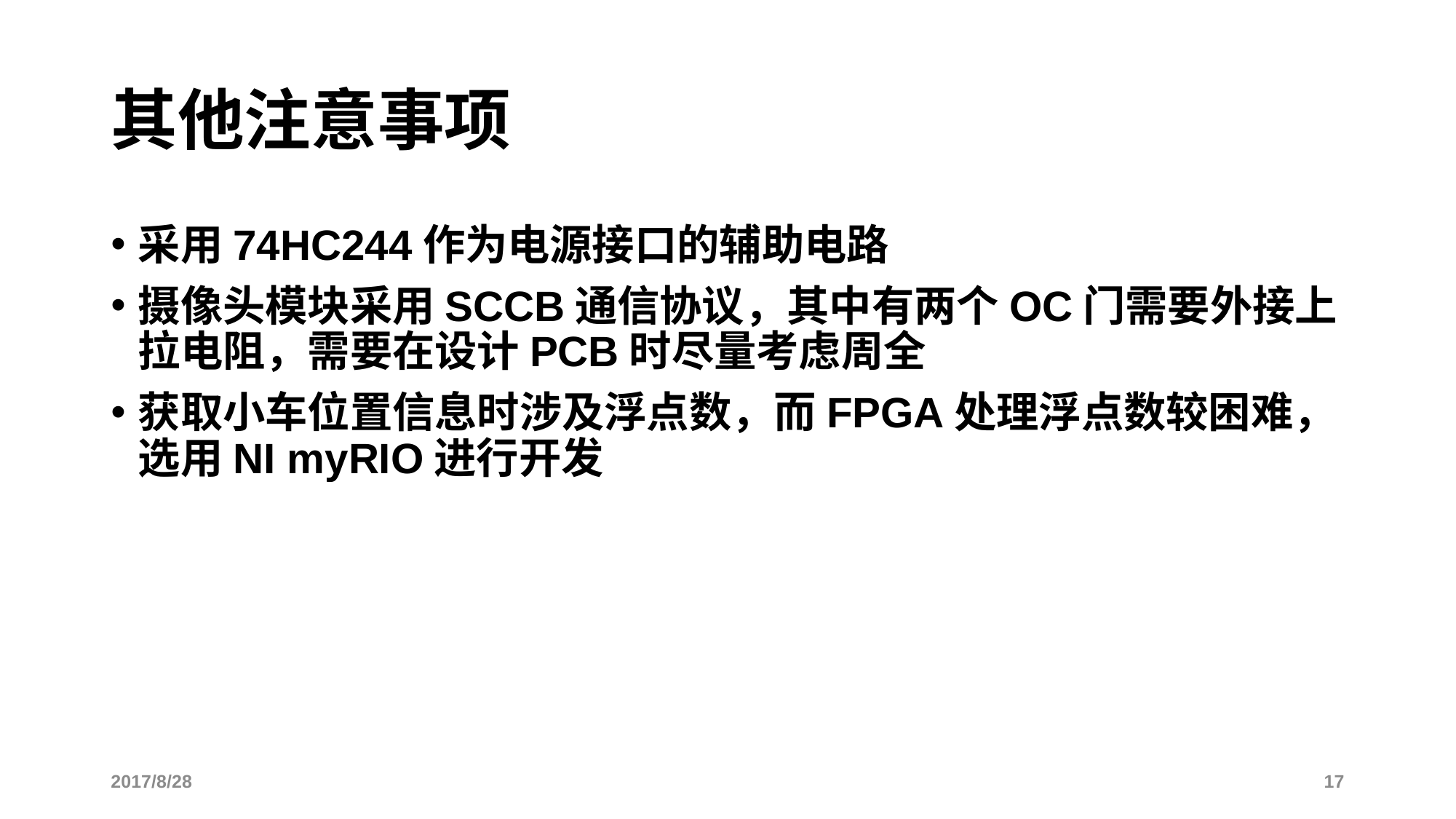

# 其他注意事项
采用74HC244作为电源接口的辅助电路
摄像头模块采用SCCB通信协议，其中有两个OC门需要外接上拉电阻，需要在设计PCB时尽量考虑周全
获取小车位置信息时涉及浮点数，而FPGA处理浮点数较困难，选用NI myRIO进行开发
2017/8/28
17